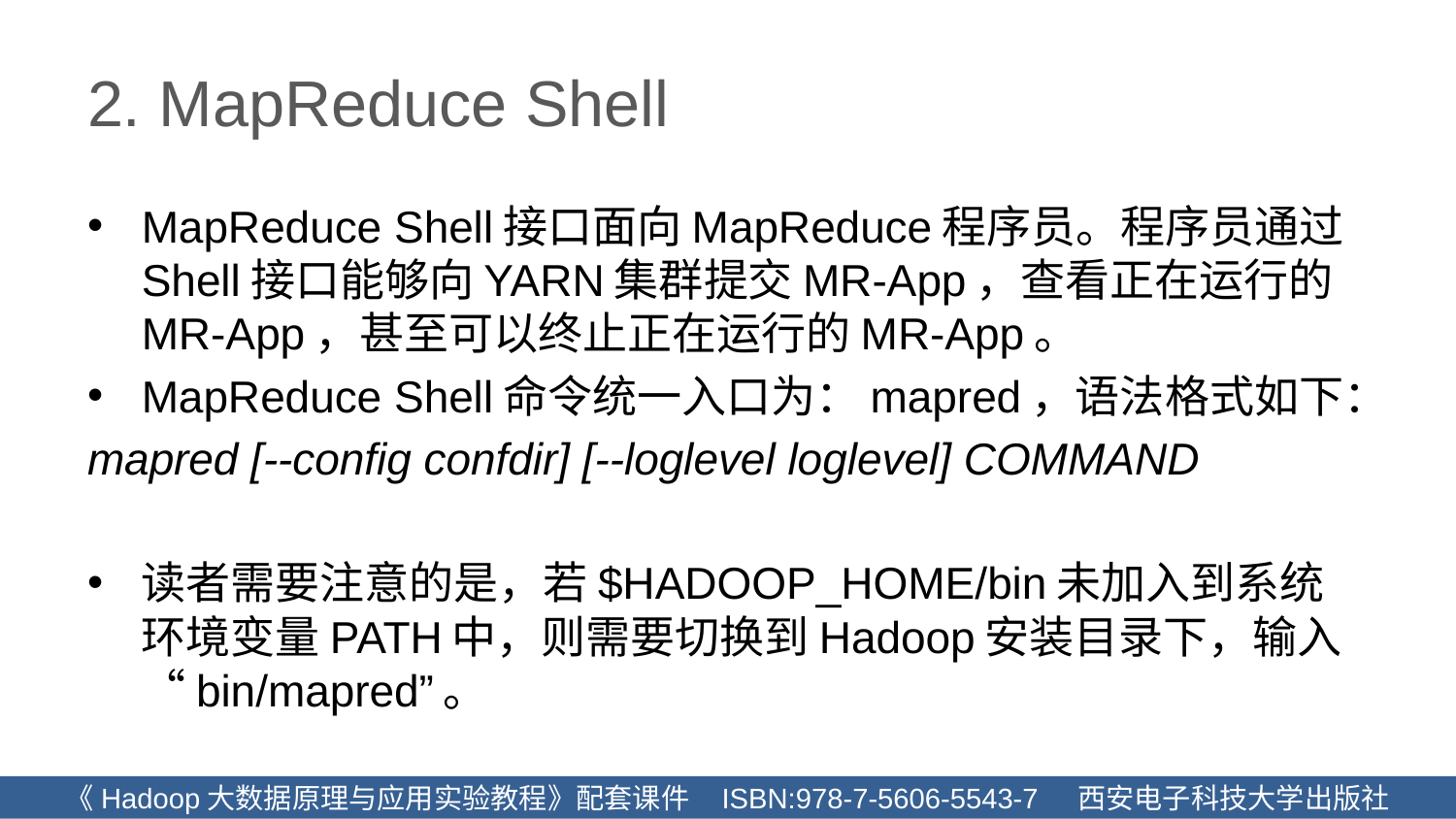

# 2. MapReduce Shell
MapReduce Shell接口面向MapReduce程序员。程序员通过Shell接口能够向YARN集群提交MR-App，查看正在运行的MR-App，甚至可以终止正在运行的MR-App。
MapReduce Shell命令统一入口为：mapred，语法格式如下：
mapred [--config confdir] [--loglevel loglevel] COMMAND

读者需要注意的是，若$HADOOP_HOME/bin未加入到系统环境变量PATH中，则需要切换到Hadoop安装目录下，输入“bin/mapred”。